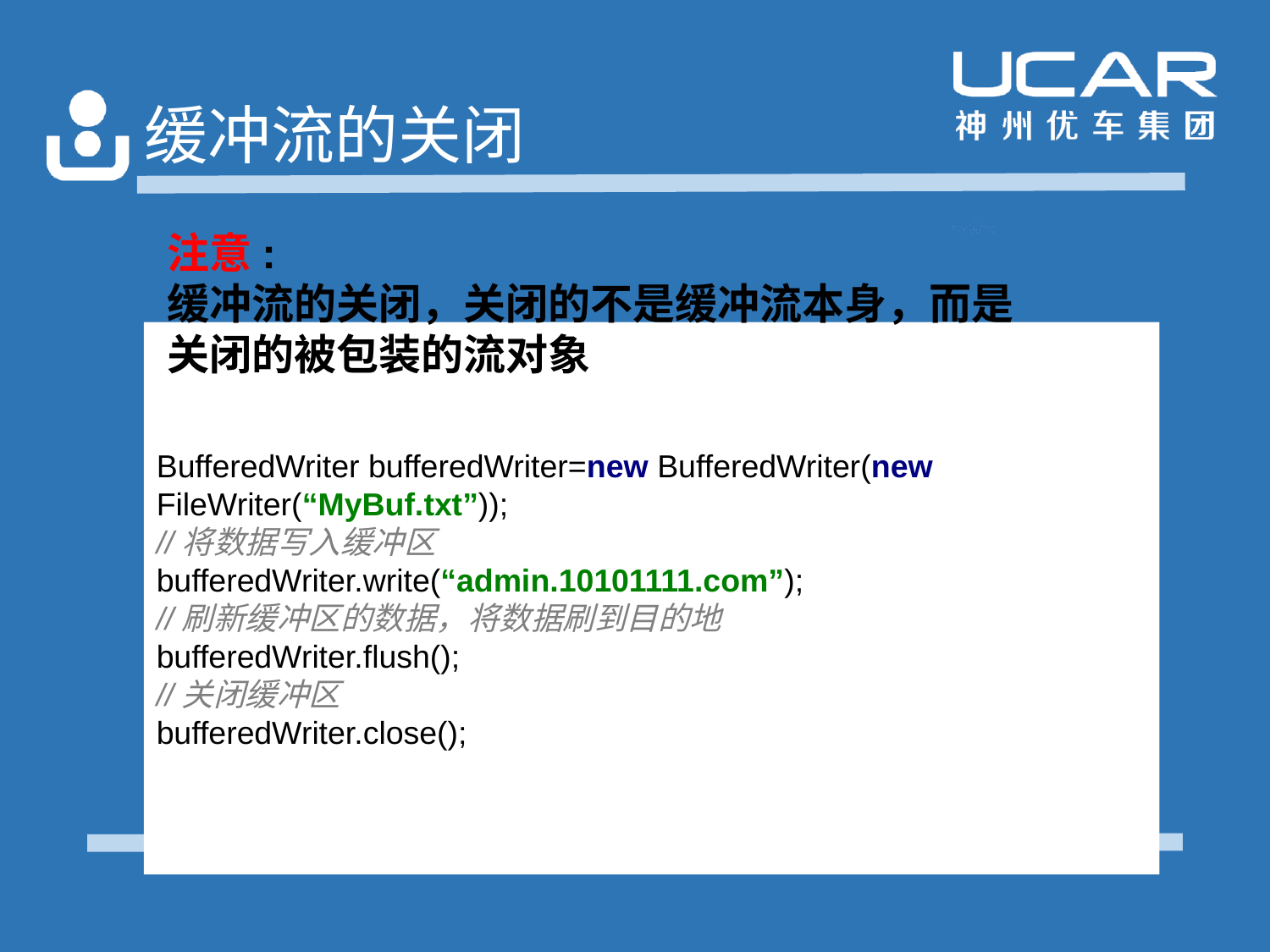

# 缓冲流的关闭
注意:
缓冲流的关闭，关闭的不是缓冲流本身，而是
关闭的被包装的流对象
BufferedWriter bufferedWriter=new BufferedWriter(new FileWriter(“MyBuf.txt”));
//将数据写入缓冲区
bufferedWriter.write(“admin.10101111.com”);
//刷新缓冲区的数据，将数据刷到目的地
bufferedWriter.flush();
//关闭缓冲区
bufferedWriter.close();